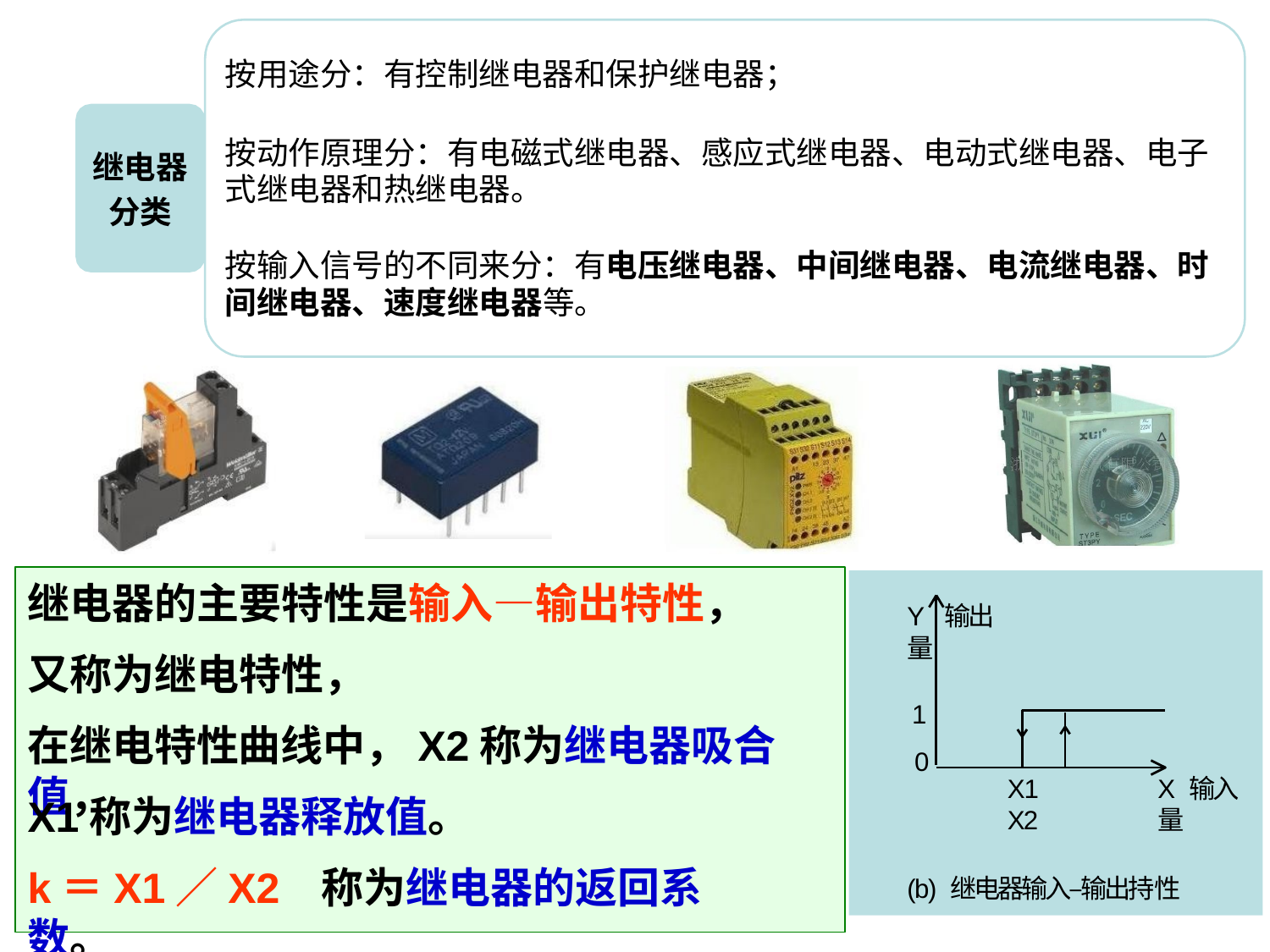

按用途分：有控制继电器和保护继电器；

按动作原理分：有电磁式继电器、感应式继电器、电动式继电器、电子 式继电器和热继电器。
继电器 分类
按输入信号的不同来分：有电压继电器、中间继电器、电流继电器、时
间继电器、速度继电器等。

继电器的主要特性是输入—输出特性， 又称为继电特性，

Y	输出量
1
0

在继电特性曲线中，X2称为继电器吸合值，

X1称为继电器释放值。
k＝X1／X2 称为继电器的返回系数。
X1 X2
X 输入量
(b) 继电器输入–输出持性